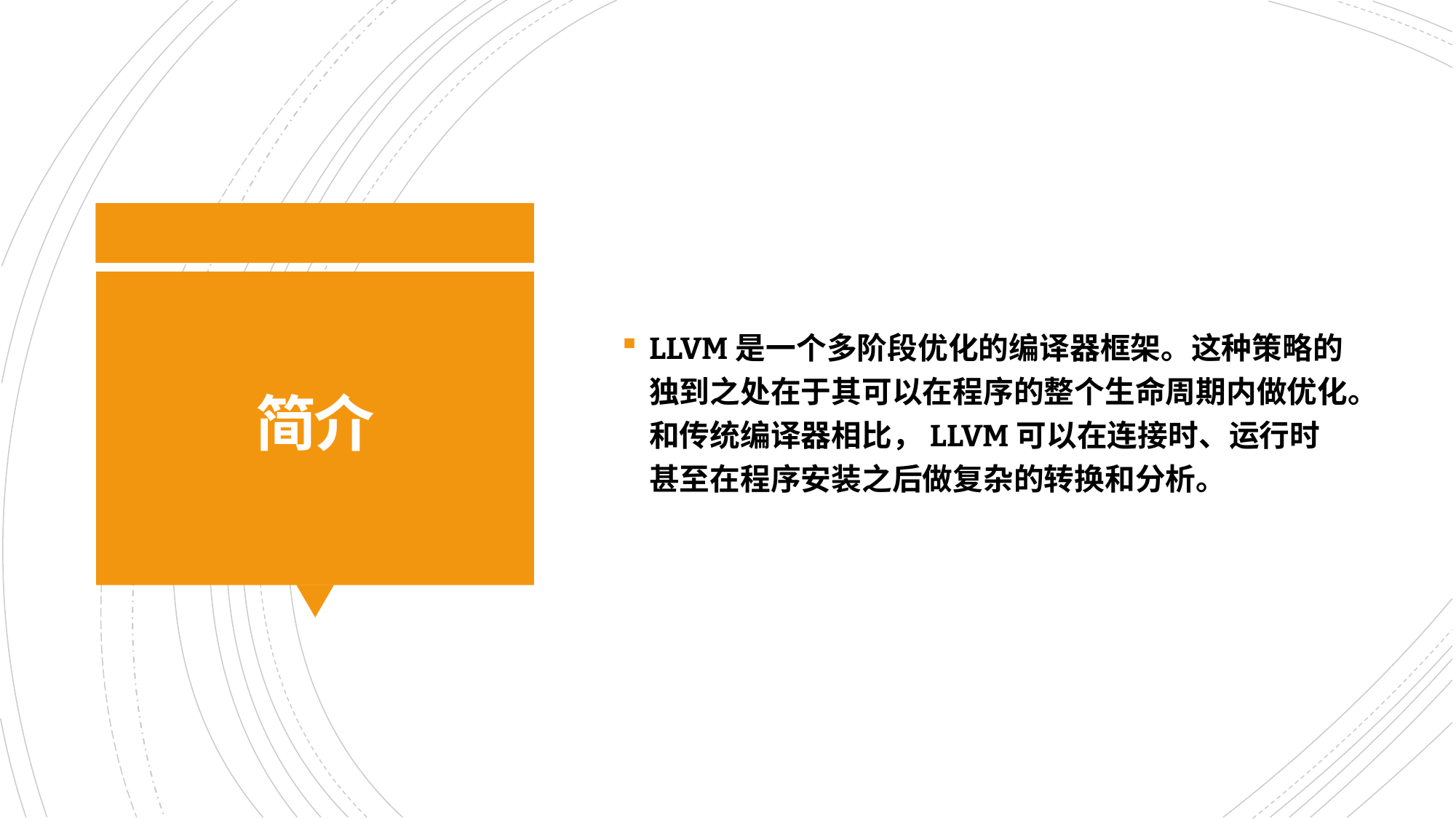

LLVM是一个多阶段优化的编译器框架。这种策略的独到之处在于其可以在程序的整个生命周期内做优化。和传统编译器相比，LLVM可以在连接时、运行时甚至在程序安装之后做复杂的转换和分析。
# 简介